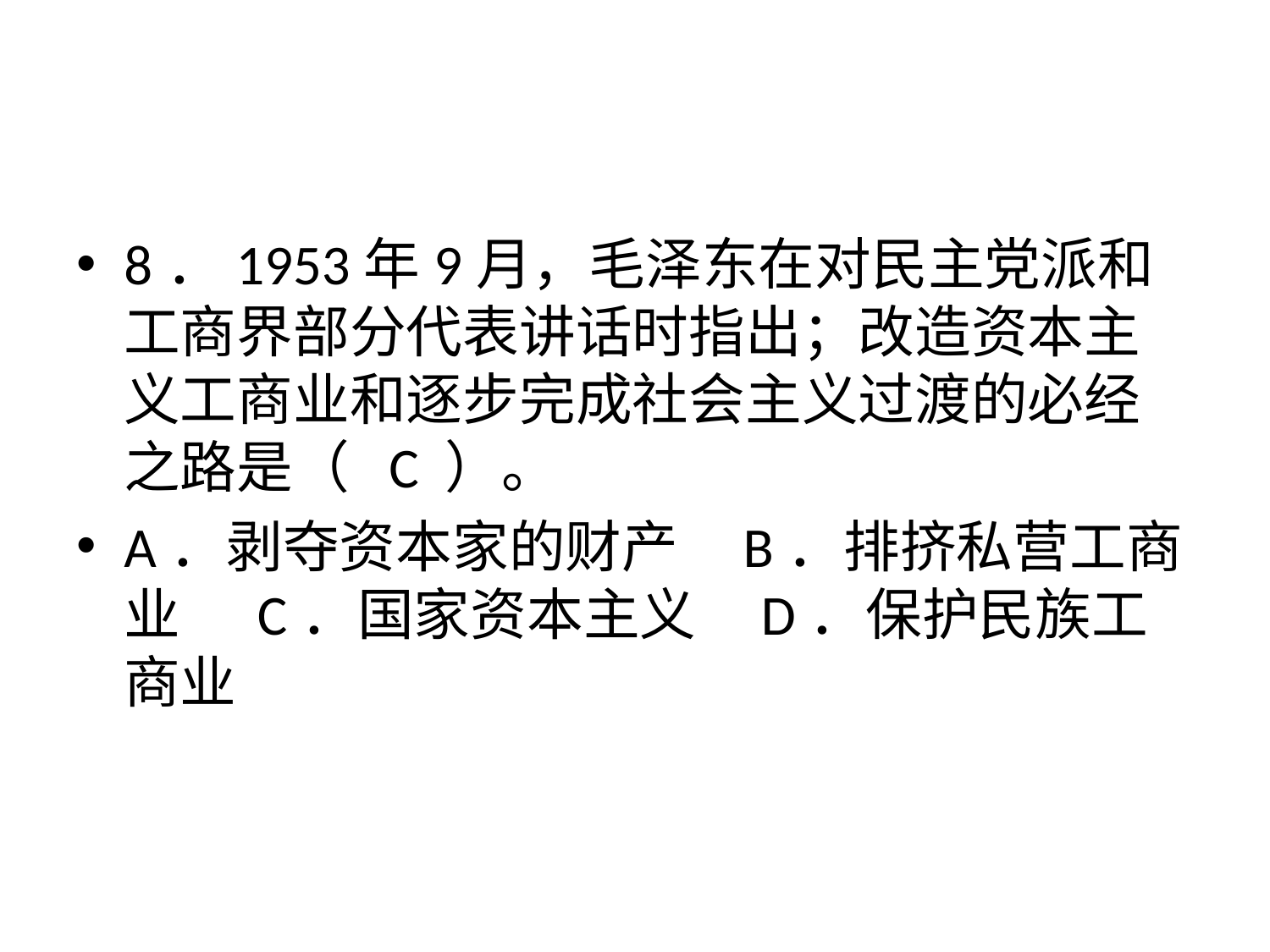

#
8．1953年9月，毛泽东在对民主党派和工商界部分代表讲话时指出；改造资本主义工商业和逐步完成社会主义过渡的必经之路是（  C ）。
A．剥夺资本家的财产    B．排挤私营工商业     C．国家资本主义    D．保护民族工商业